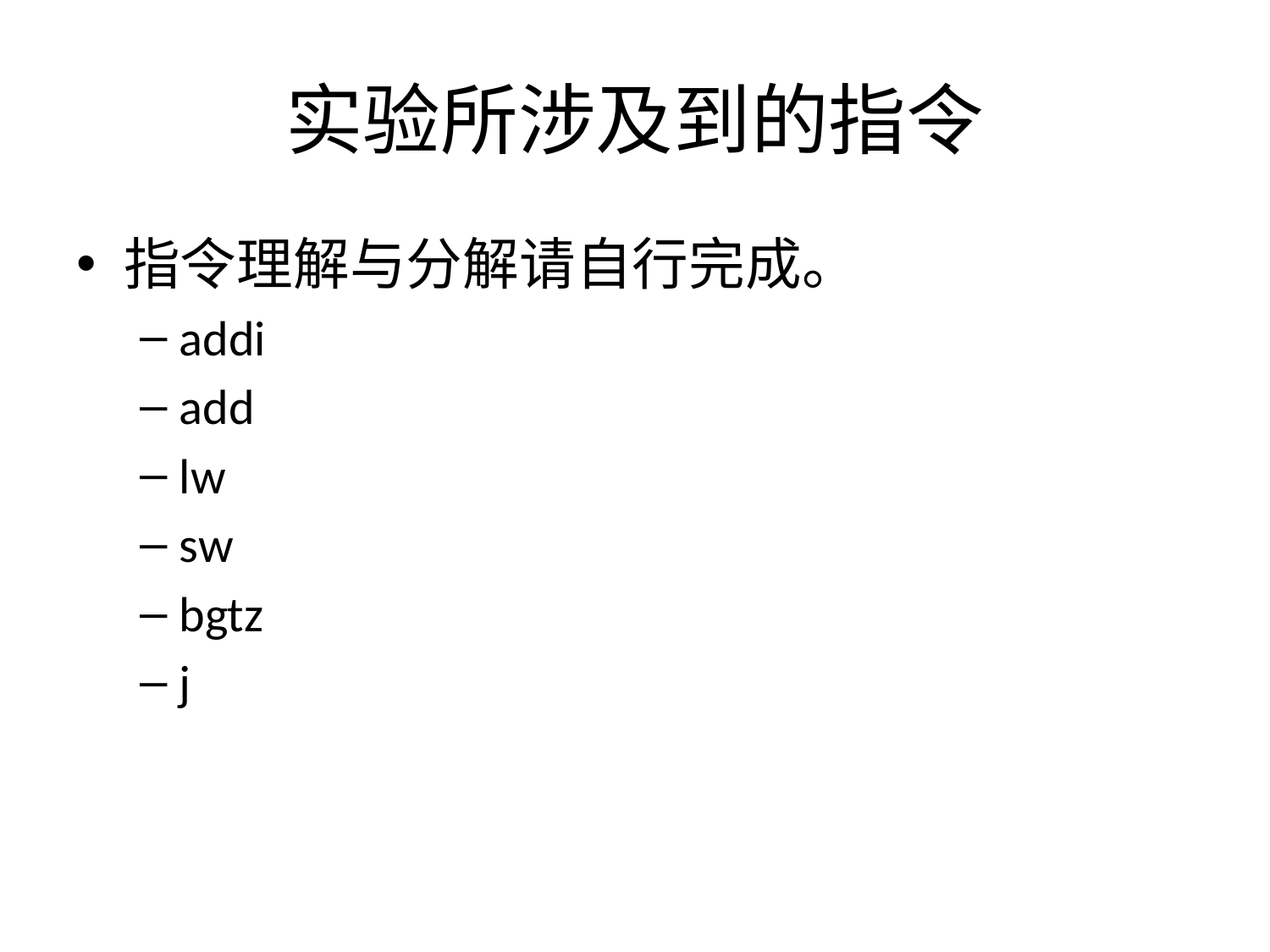

# 实验所涉及到的指令
指令理解与分解请自行完成。
addi
add
lw
sw
bgtz
j